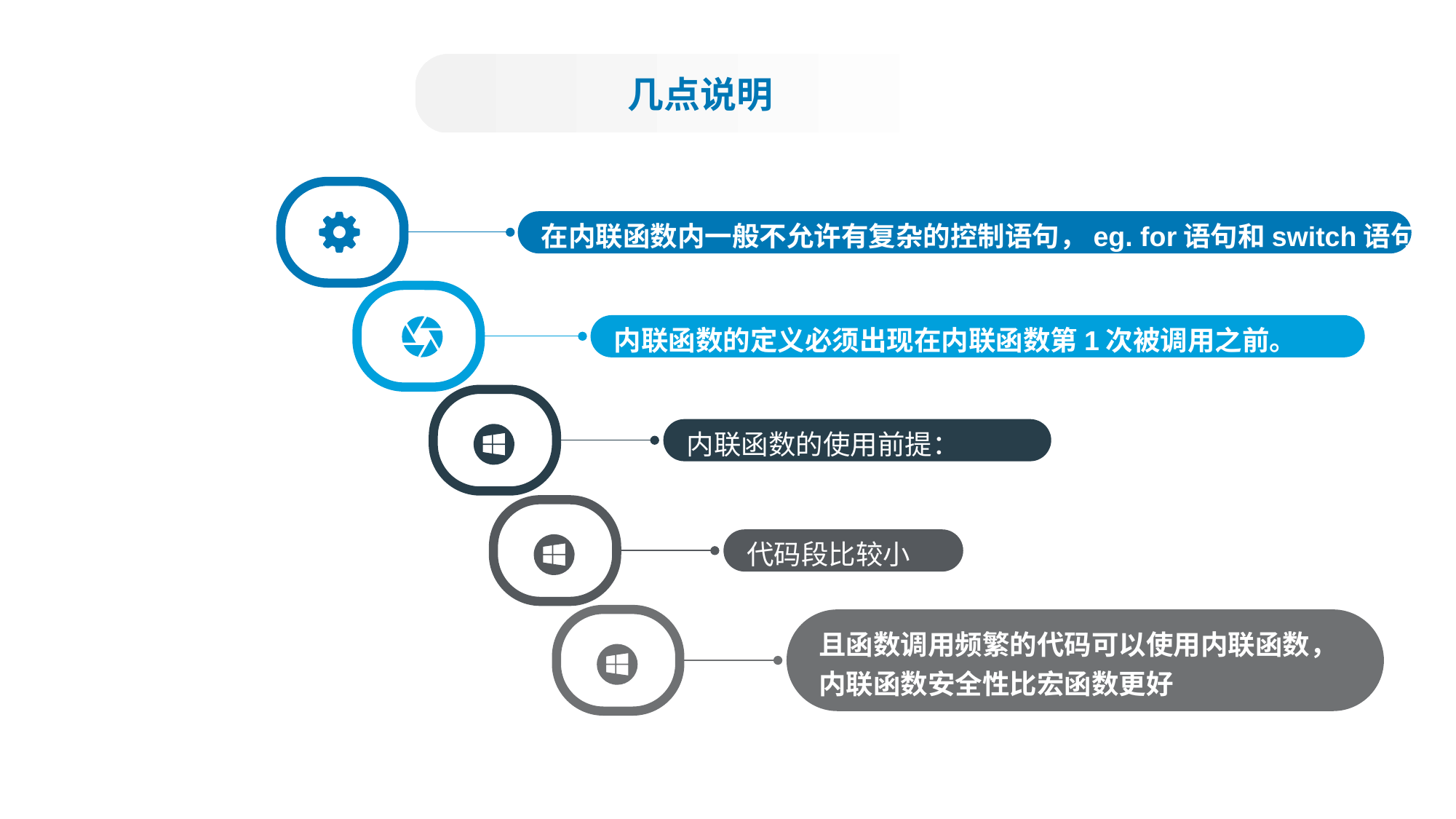

几点说明

在内联函数内一般不允许有复杂的控制语句，eg. for语句和switch语句

内联函数的定义必须出现在内联函数第1次被调用之前。

内联函数的使用前提：

代码段比较小
且函数调用频繁的代码可以使用内联函数，
内联函数安全性比宏函数更好